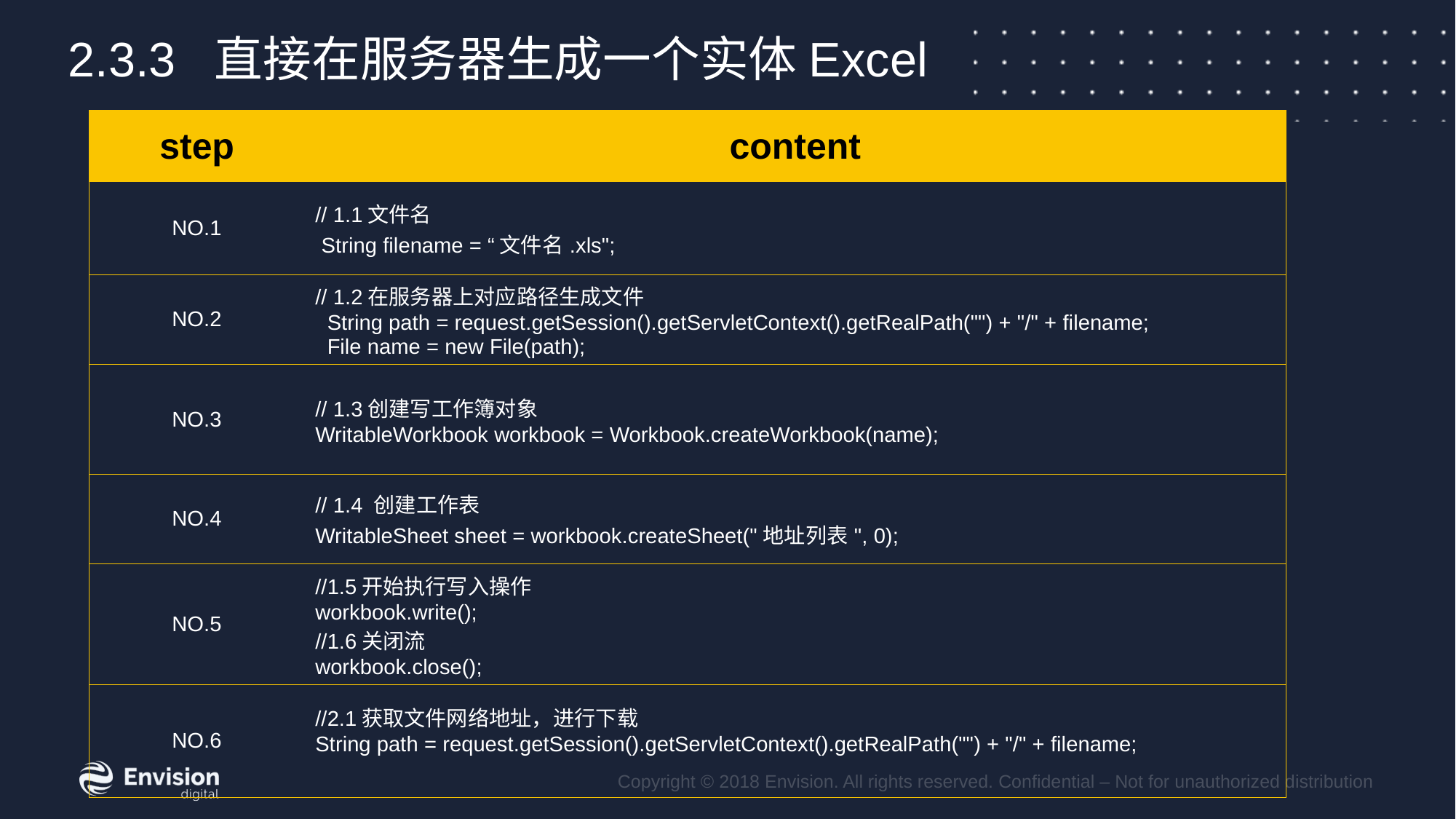

2.3.3  直接在服务器生成一个实体Excel
| step | content |
| --- | --- |
| NO.1 | // 1.1文件名 String filename = “文件名.xls"; |
| NO.2 | // 1.2在服务器上对应路径生成文件 String path = request.getSession().getServletContext().getRealPath("") + "/" + filename; File name = new File(path); |
| NO.3 | // 1.3创建写工作簿对象 WritableWorkbook workbook = Workbook.createWorkbook(name); |
| NO.4 | // 1.4 创建工作表 WritableSheet sheet = workbook.createSheet("地址列表", 0); |
| NO.5 | //1.5开始执行写入操作 workbook.write(); //1.6关闭流 workbook.close(); |
| NO.6 | //2.1获取文件网络地址，进行下载 String path = request.getSession().getServletContext().getRealPath("") + "/" + filename; |